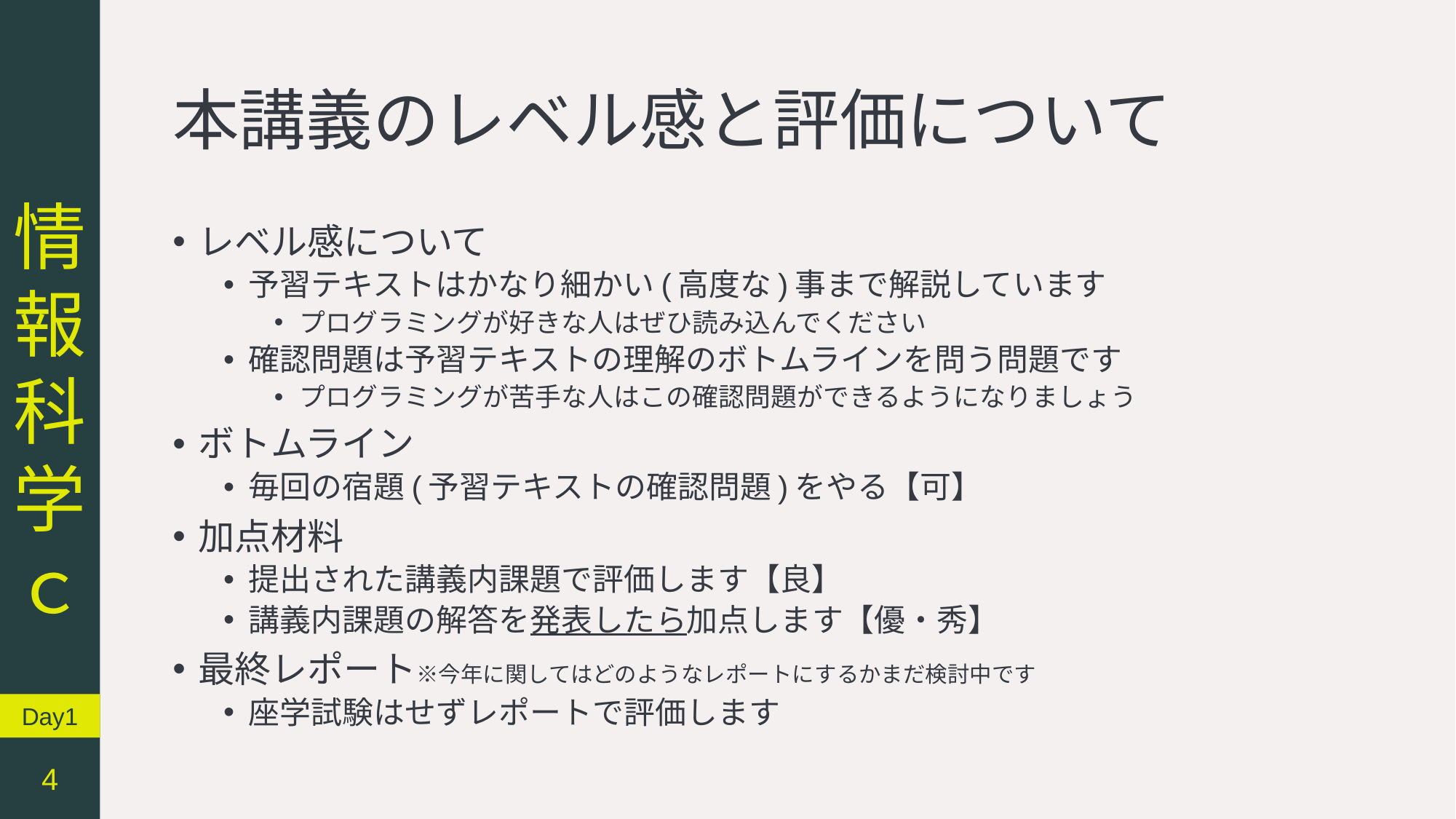

情報科学ｃ
# 本講義のレベル感と評価について
レベル感について
予習テキストはかなり細かい(高度な)事まで解説しています
プログラミングが好きな人はぜひ読み込んでください
確認問題は予習テキストの理解のボトムラインを問う問題です
プログラミングが苦手な人はこの確認問題ができるようになりましょう
ボトムライン
毎回の宿題(予習テキストの確認問題)をやる【可】
加点材料
提出された講義内課題で評価します【良】
講義内課題の解答を発表したら加点します【優・秀】
最終レポート※今年に関してはどのようなレポートにするかまだ検討中です
座学試験はせずレポートで評価します
Day1
4